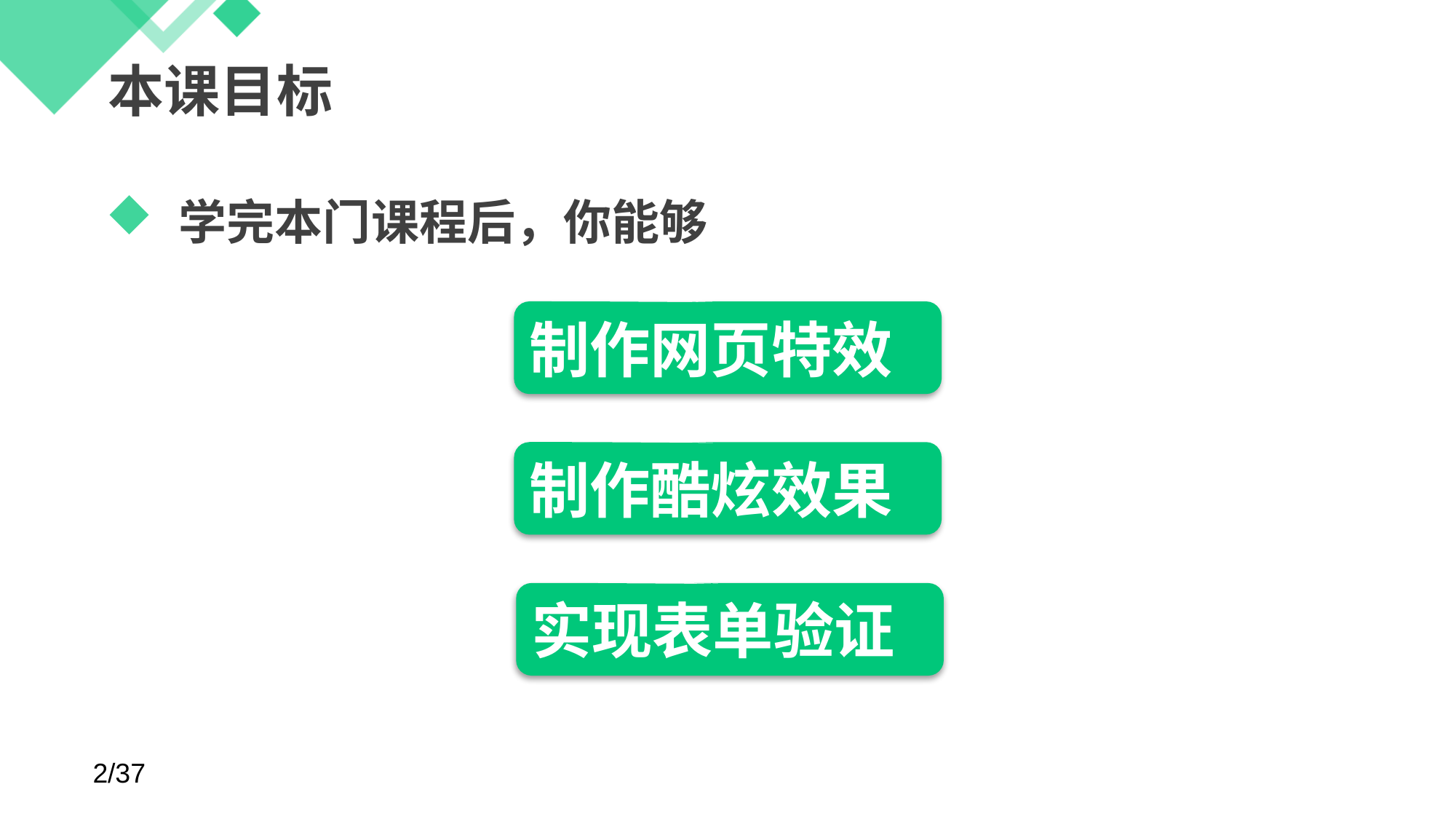

# 本课目标
学完本门课程后，你能够
制作网页特效
制作酷炫效果
实现表单验证